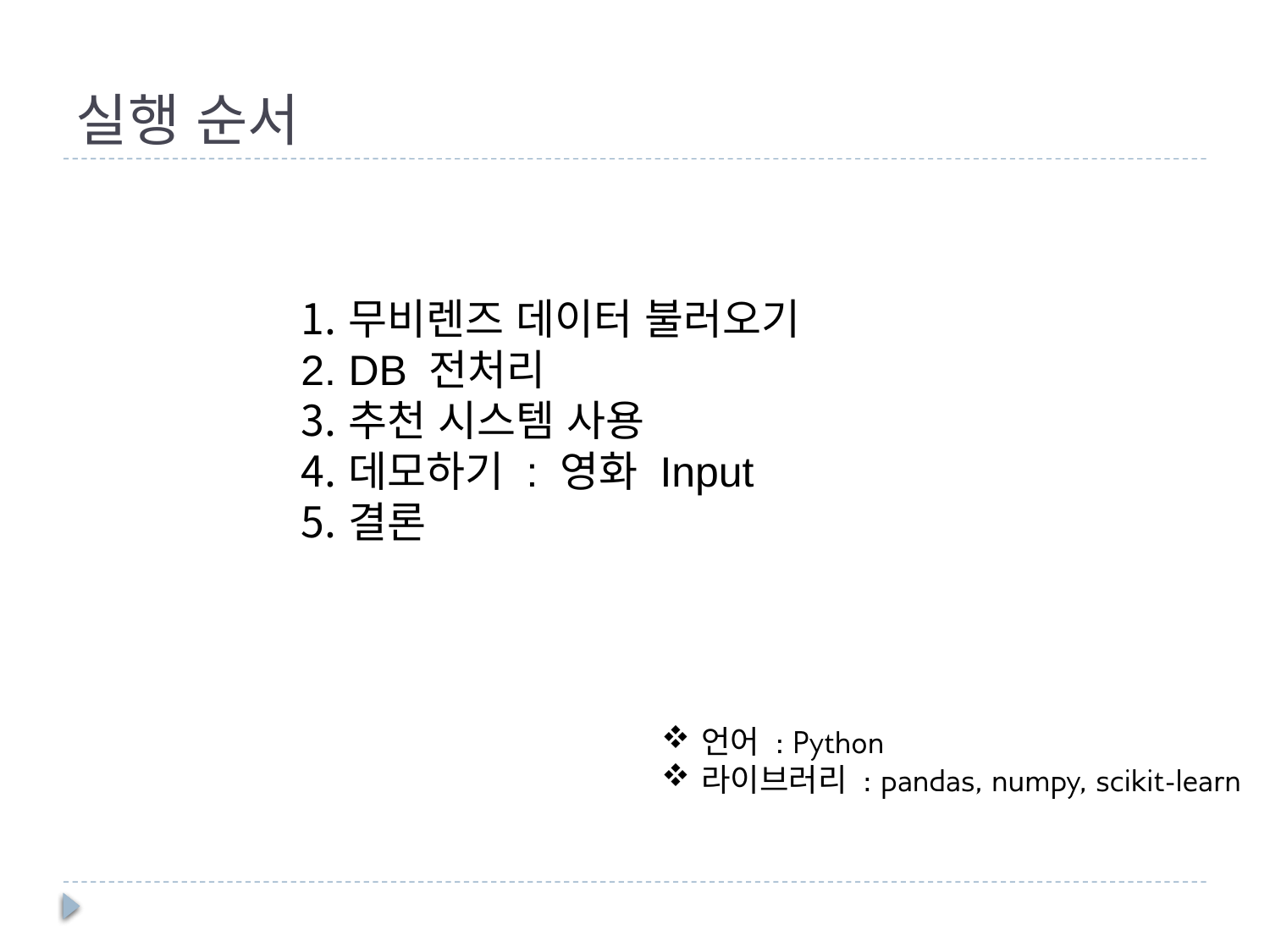

# 실행 순서
무비렌즈 데이터 불러오기
DB 전처리
추천 시스템 사용
데모하기 : 영화 Input
결론
언어 : Python
라이브러리 : pandas, numpy, scikit-learn